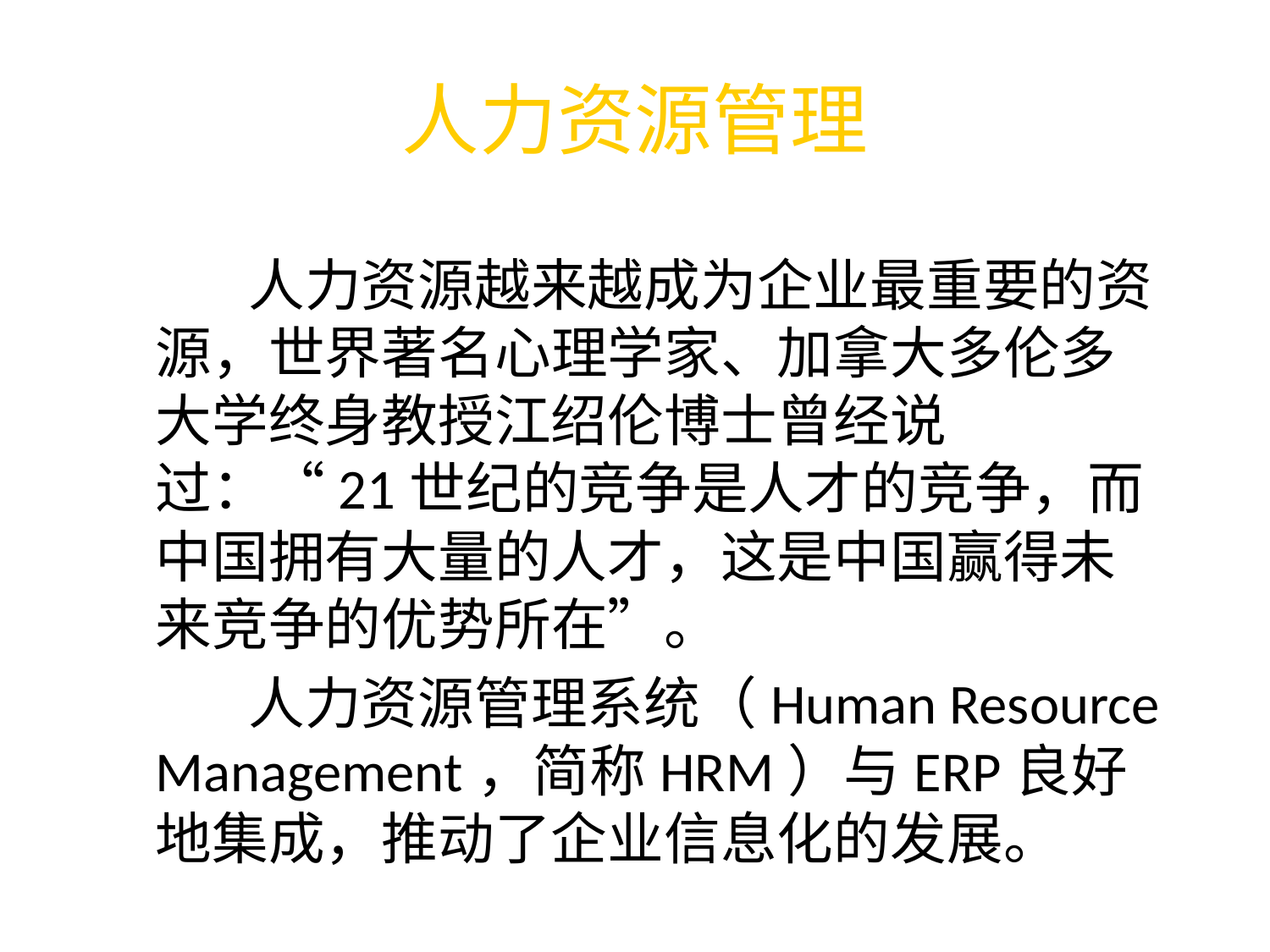

# 人力资源管理
          人力资源越来越成为企业最重要的资源，世界著名心理学家、加拿大多伦多大学终身教授江绍伦博士曾经说过：“21世纪的竞争是人才的竞争，而中国拥有大量的人才，这是中国赢得未来竞争的优势所在”。
          人力资源管理系统（Human Resource Management，简称HRM）与ERP良好地集成，推动了企业信息化的发展。